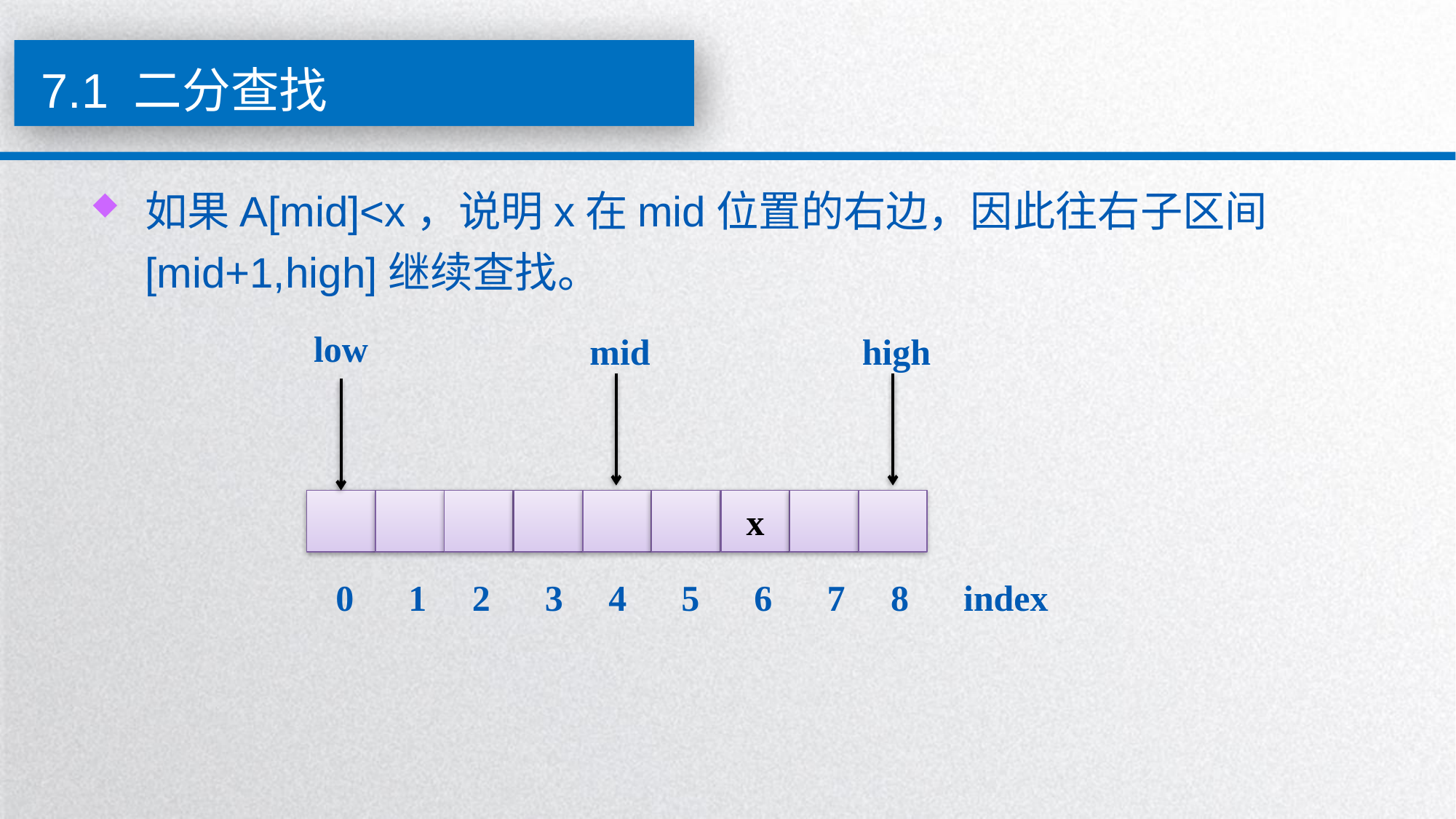

7.1 二分查找
如果A[mid]<x，说明x在mid位置的右边，因此往右子区间[mid+1,high]继续查找。
low
mid
high

x

  0      1     2      3     4      5      6      7     8      index